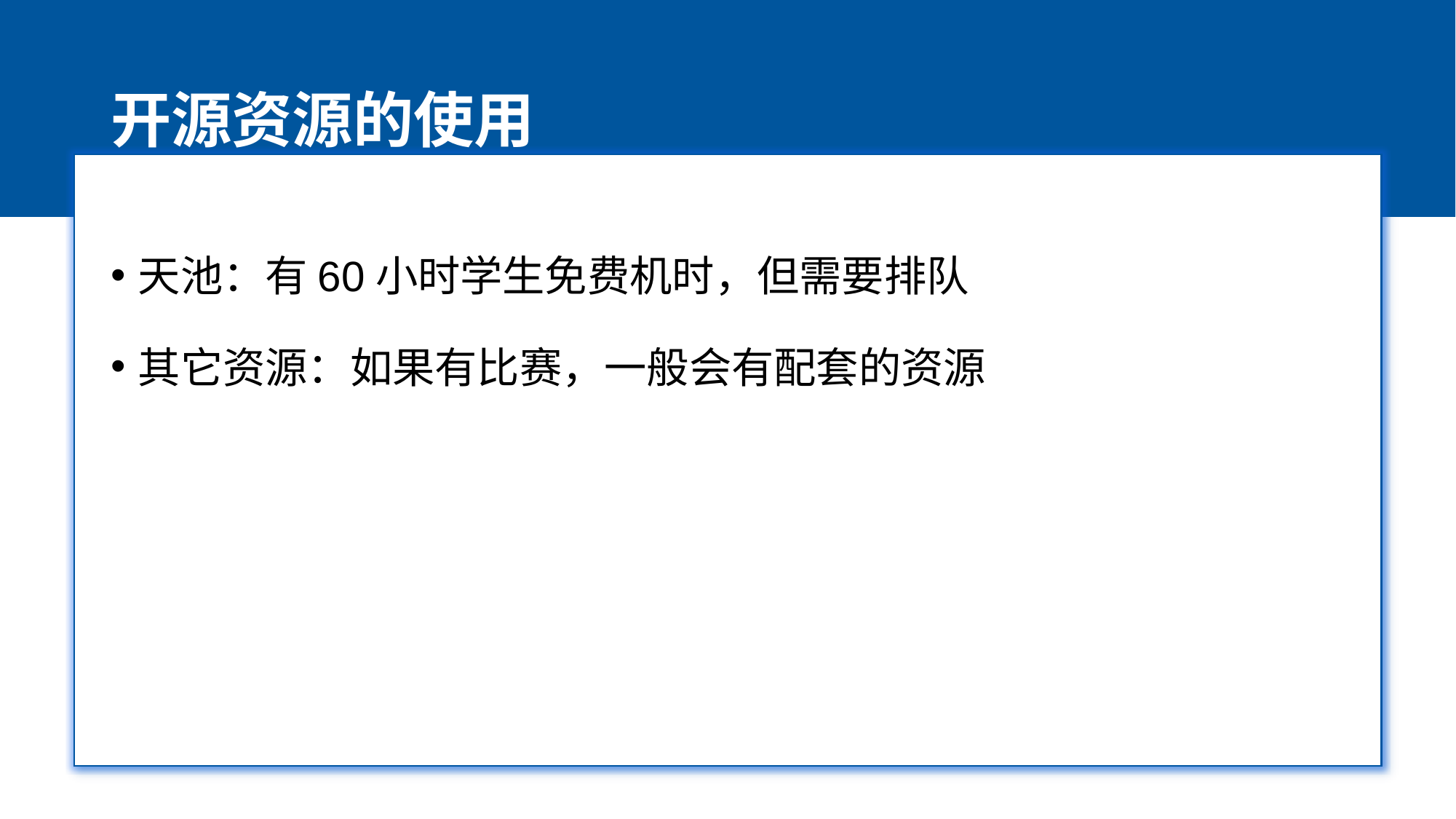

# 开源资源的使用
天池：有60小时学生免费机时，但需要排队
其它资源：如果有比赛，一般会有配套的资源